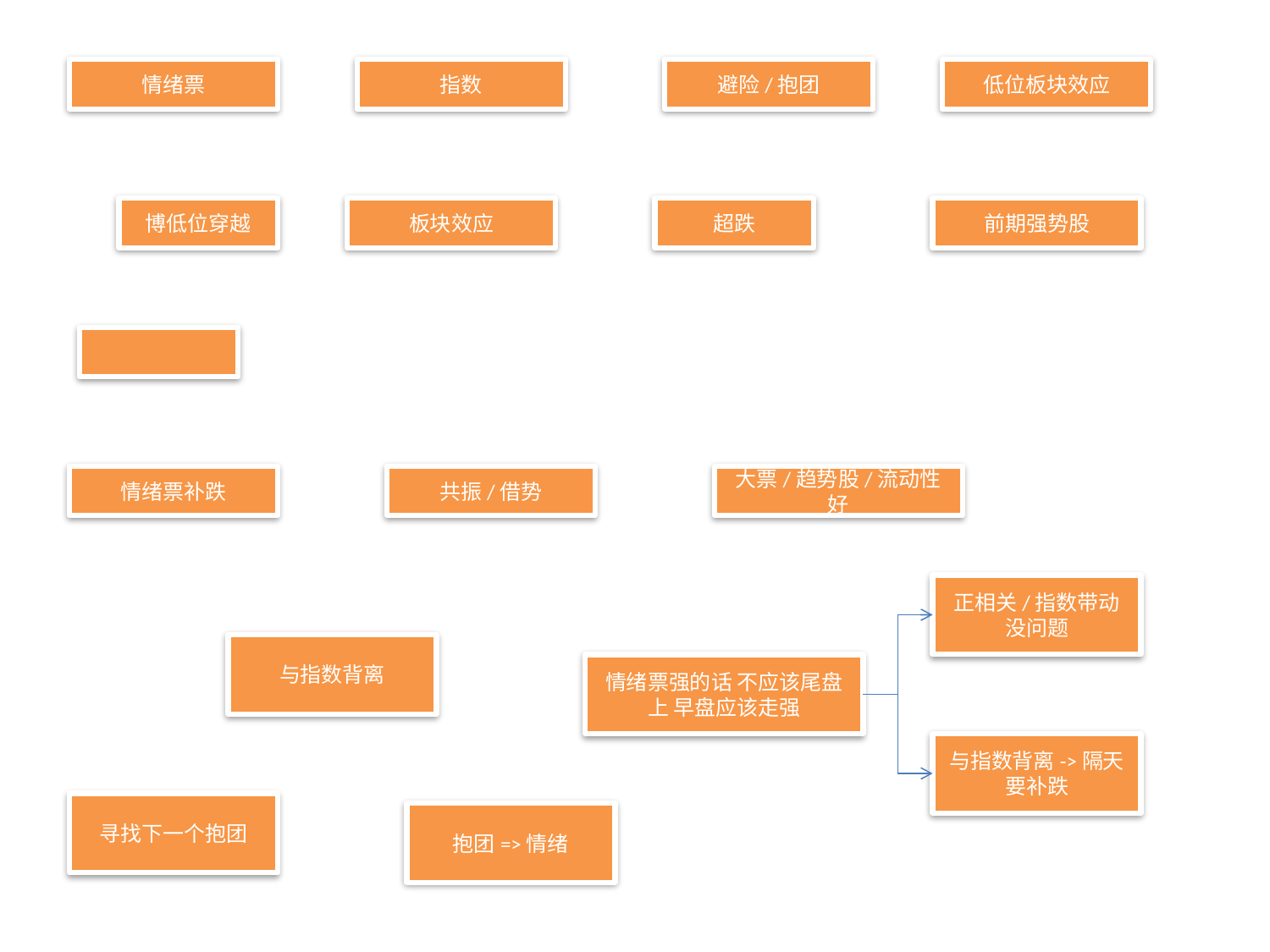

情绪票
指数
避险/抱团
低位板块效应
博低位穿越
板块效应
超跌
前期强势股

情绪票补跌
共振/借势
大票/趋势股/流动性好
正相关/指数带动没问题
与指数背离
情绪票强的话 不应该尾盘上 早盘应该走强
与指数背离->隔天要补跌
寻找下一个抱团
抱团=>情绪